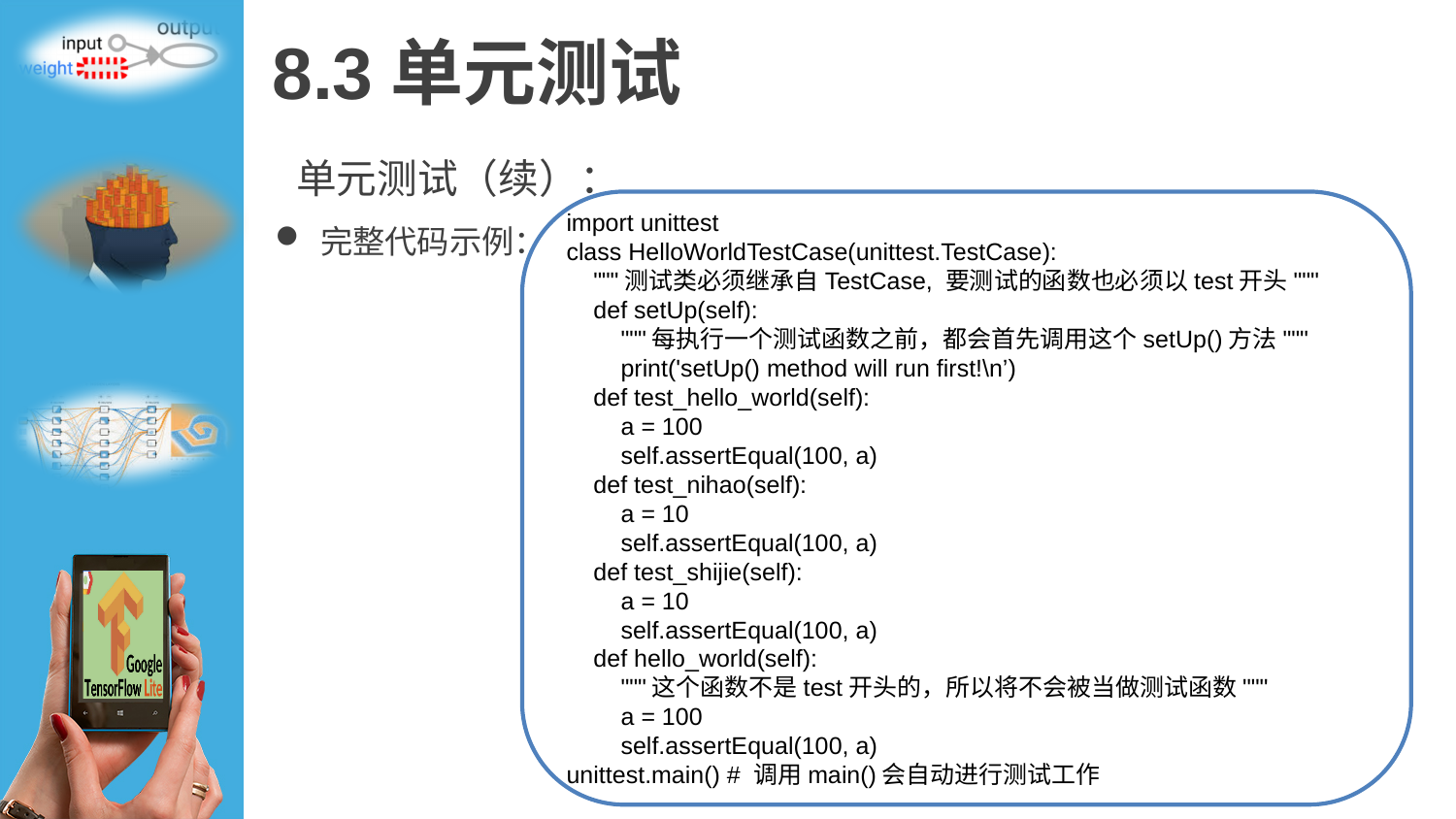

# 8.3单元测试
单元测试（续）：
import unittest
class HelloWorldTestCase(unittest.TestCase):
    """测试类必须继承自TestCase, 要测试的函数也必须以test开头"""
    def setUp(self):
        """每执行一个测试函数之前，都会首先调用这个setUp()方法"""
        print('setUp() method will run first!\n’)
    def test_hello_world(self):
        a = 100
        self.assertEqual(100, a)
    def test_nihao(self):
        a = 10
        self.assertEqual(100, a)
    def test_shijie(self):
        a = 10
        self.assertEqual(100, a)
    def hello_world(self):
        """这个函数不是test开头的，所以将不会被当做测试函数"""
        a = 100
        self.assertEqual(100, a)
unittest.main() # 调用main()会自动进行测试工作
完整代码示例：